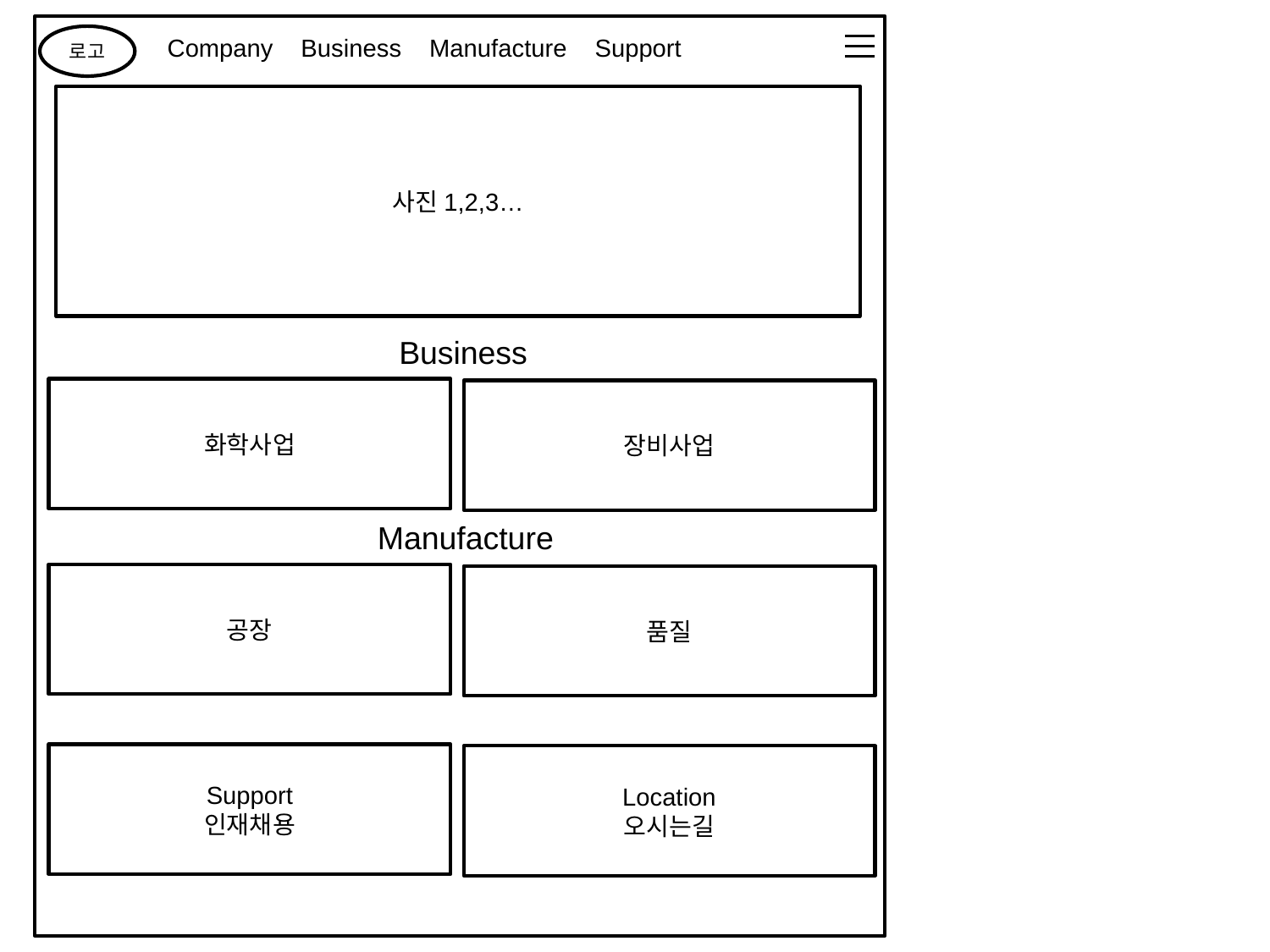

로고
Company    Business    Manufacture    Support
사진1,2,3…
Business
화학사업
장비사업
Manufacture
공장
품질
Support
인재채용
Location
오시는길